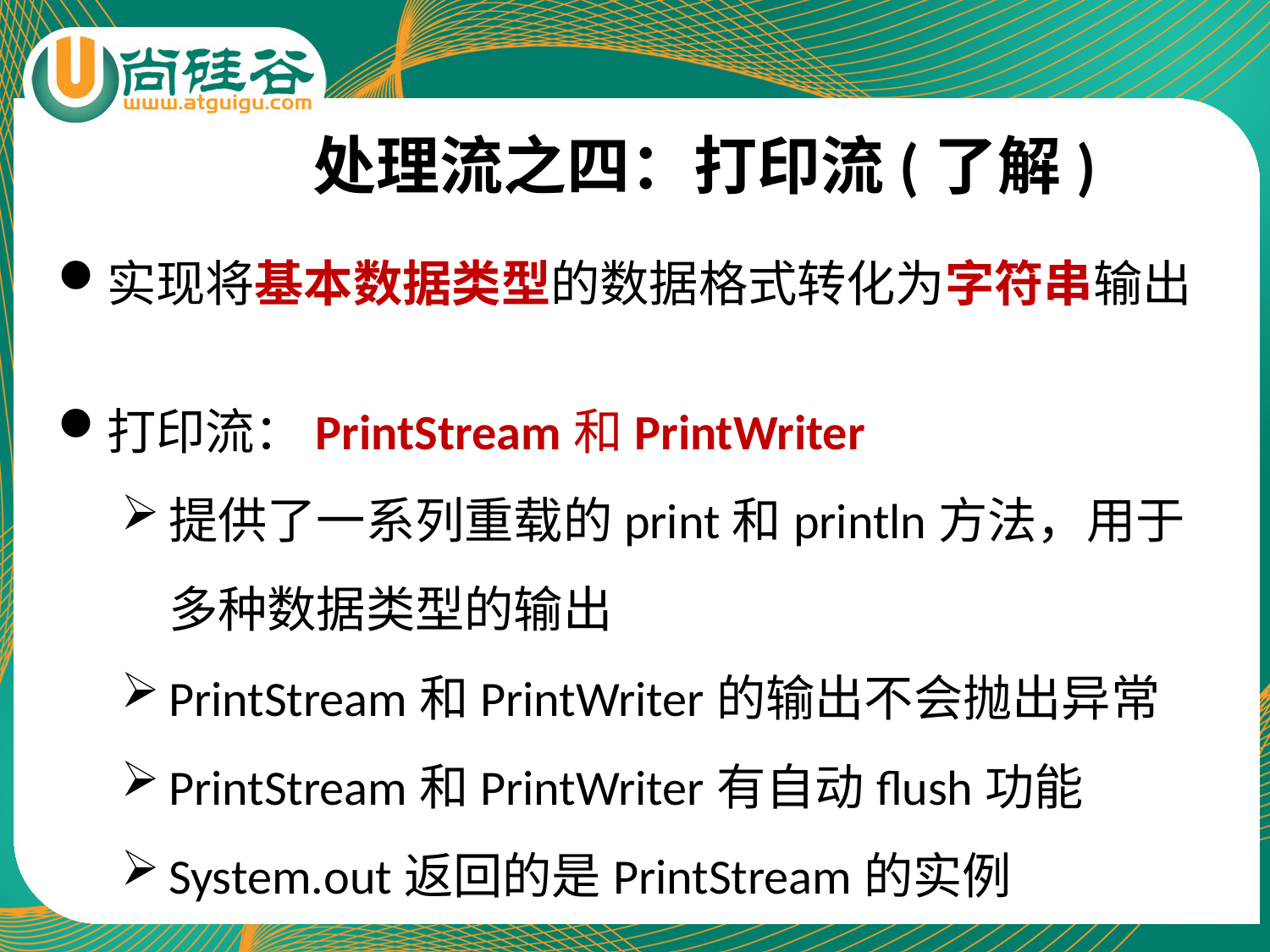

处理流之四：打印流(了解)
实现将基本数据类型的数据格式转化为字符串输出

打印流：PrintStream和PrintWriter
提供了一系列重载的print和println方法，用于多种数据类型的输出
PrintStream和PrintWriter的输出不会抛出异常
PrintStream和PrintWriter有自动flush功能
System.out返回的是PrintStream的实例